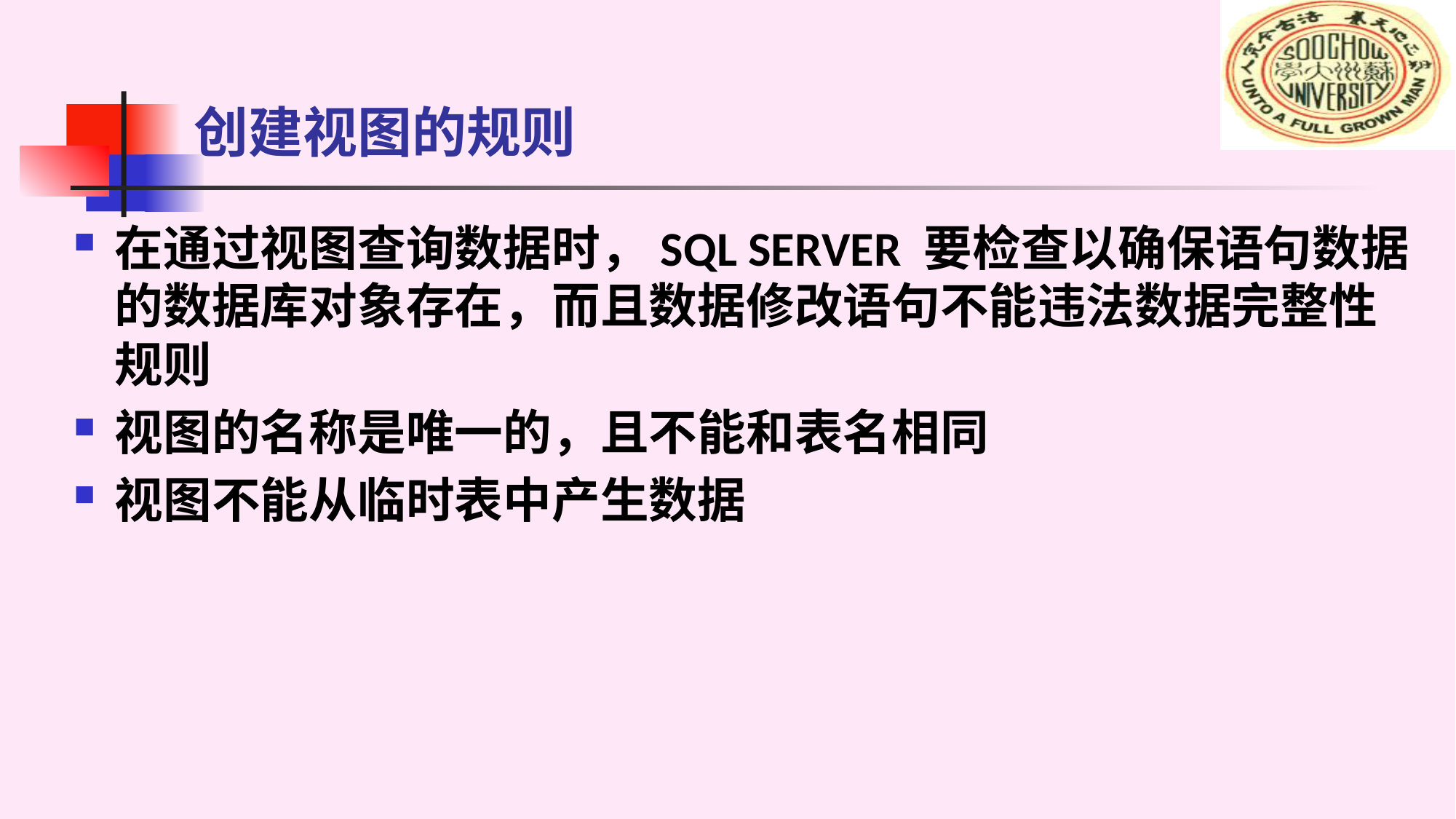

# 创建视图的规则
在通过视图查询数据时，SQL SERVER 要检查以确保语句数据的数据库对象存在，而且数据修改语句不能违法数据完整性规则
视图的名称是唯一的，且不能和表名相同
视图不能从临时表中产生数据